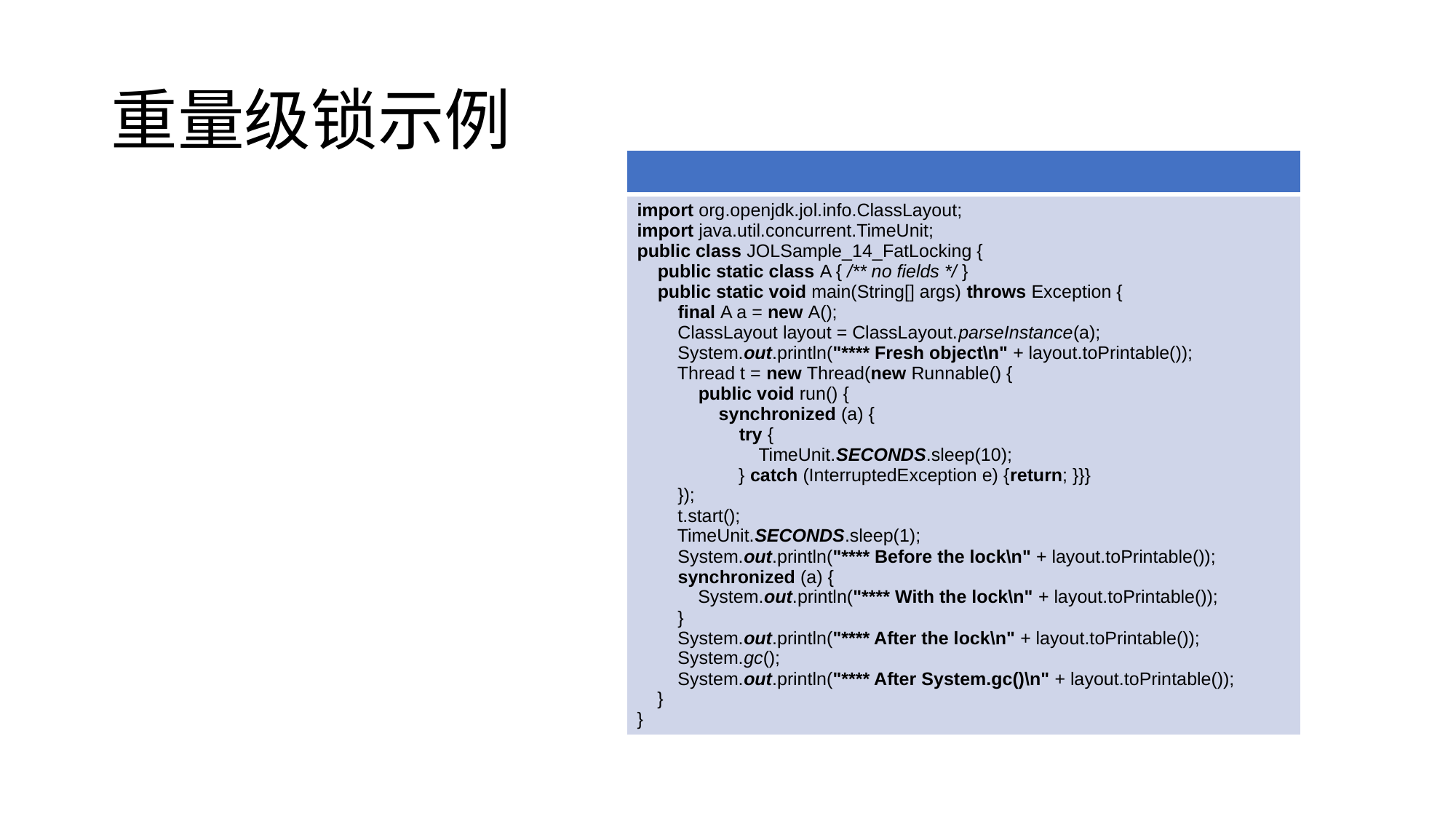

# 重量级锁示例
|  |
| --- |
| import org.openjdk.jol.info.ClassLayout; import java.util.concurrent.TimeUnit; public class JOLSample\_14\_FatLocking { public static class A { /\*\* no fields \*/ } public static void main(String[] args) throws Exception { final A a = new A(); ClassLayout layout = ClassLayout.parseInstance(a); System.out.println("\*\*\*\* Fresh object\n" + layout.toPrintable()); Thread t = new Thread(new Runnable() { public void run() { synchronized (a) { try { TimeUnit.SECONDS.sleep(10); } catch (InterruptedException e) {return; }}} }); t.start(); TimeUnit.SECONDS.sleep(1); System.out.println("\*\*\*\* Before the lock\n" + layout.toPrintable()); synchronized (a) { System.out.println("\*\*\*\* With the lock\n" + layout.toPrintable()); } System.out.println("\*\*\*\* After the lock\n" + layout.toPrintable()); System.gc(); System.out.println("\*\*\*\* After System.gc()\n" + layout.toPrintable()); } } |